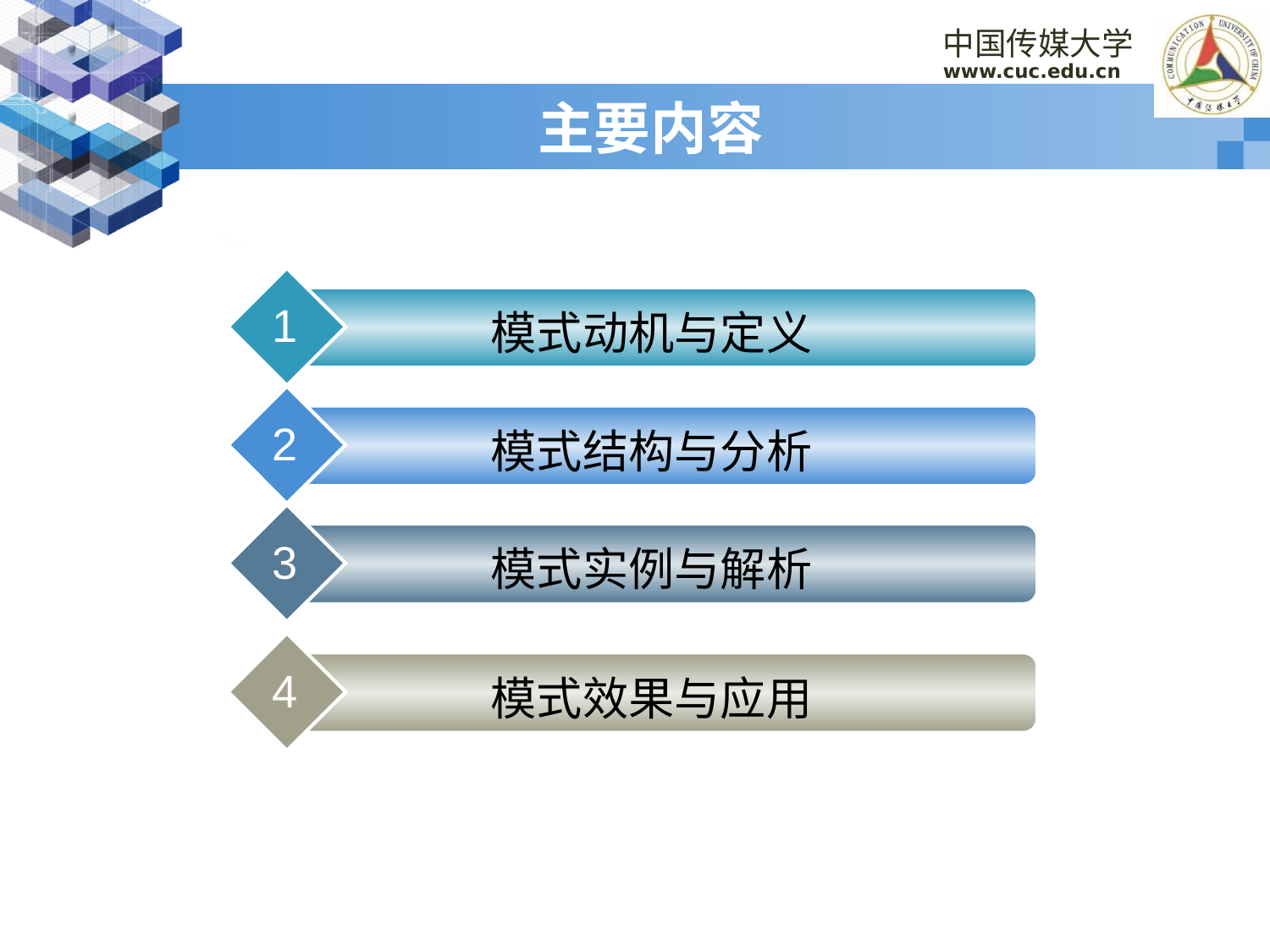

# 主要内容

1
模式动机与定义

2
模式结构与分析

3
模式实例与解析

4
模式效果与应用